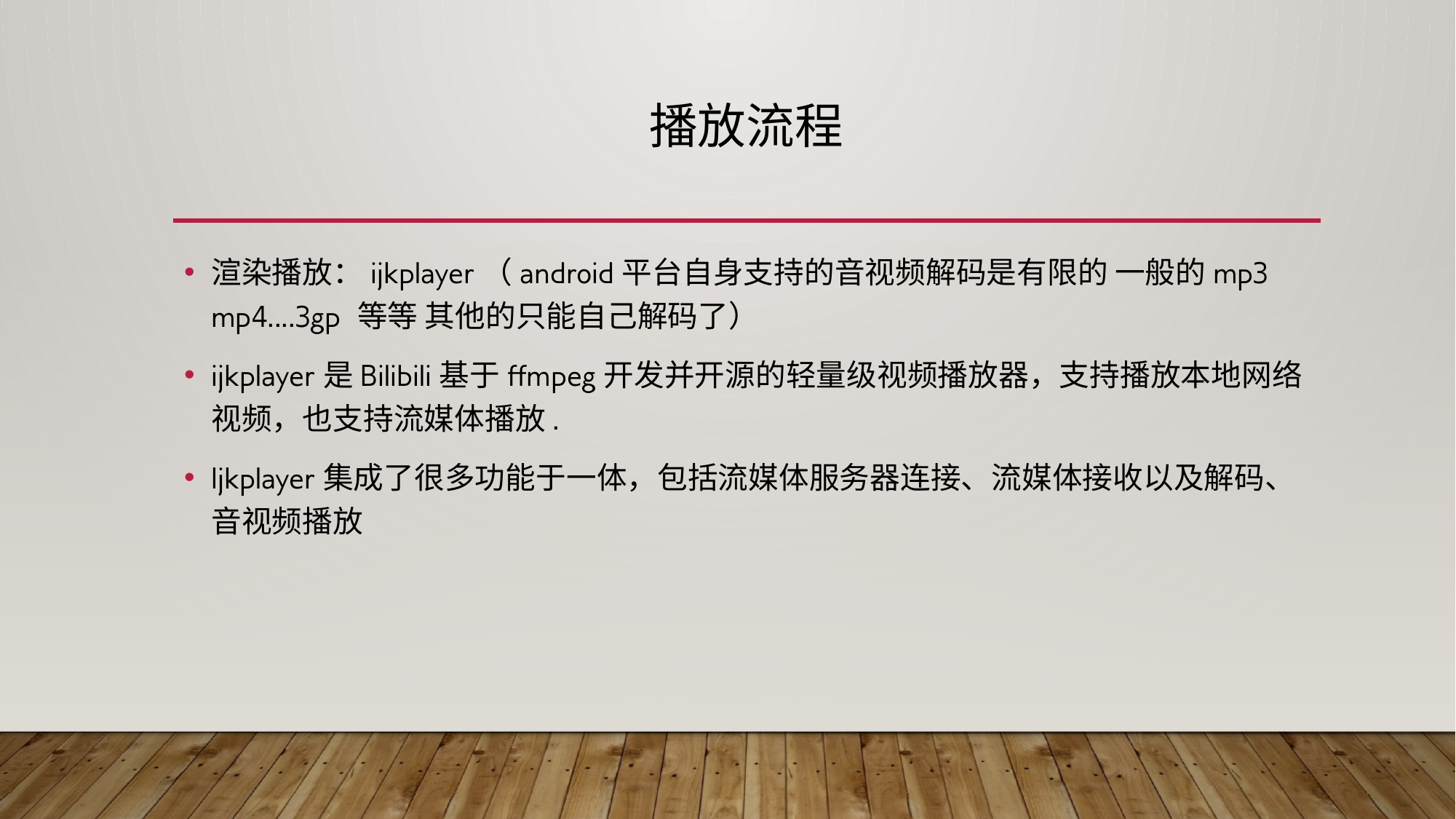

# 播放流程
渲染播放：ijkplayer（android平台自身支持的音视频解码是有限的 一般的mp3 mp4....3gp 等等 其他的只能自己解码了）
ijkplayer是Bilibili基于ffmpeg开发并开源的轻量级视频播放器，支持播放本地网络视频，也支持流媒体播放.
Ijkplayer集成了很多功能于一体，包括流媒体服务器连接、流媒体接收以及解码、音视频播放